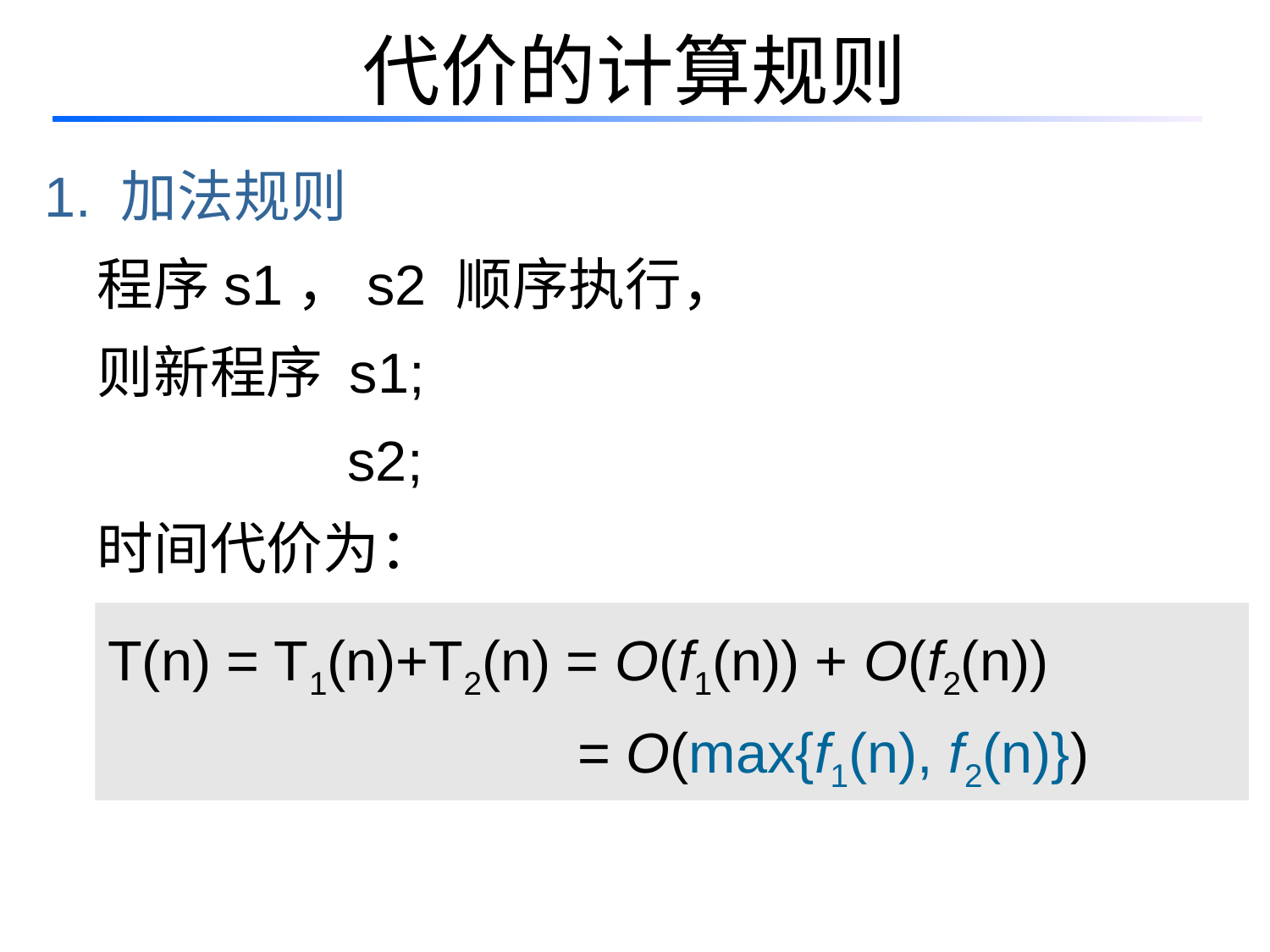

# 代价的计算规则

1. 加法规则
程序s1，s2 顺序执行，
则新程序 s1;
                s2;
时间代价为：
T(n) = T1(n)+T2(n) = O(f1(n)) + O(f2(n))
                              = O(max{f1(n), f2(n)})